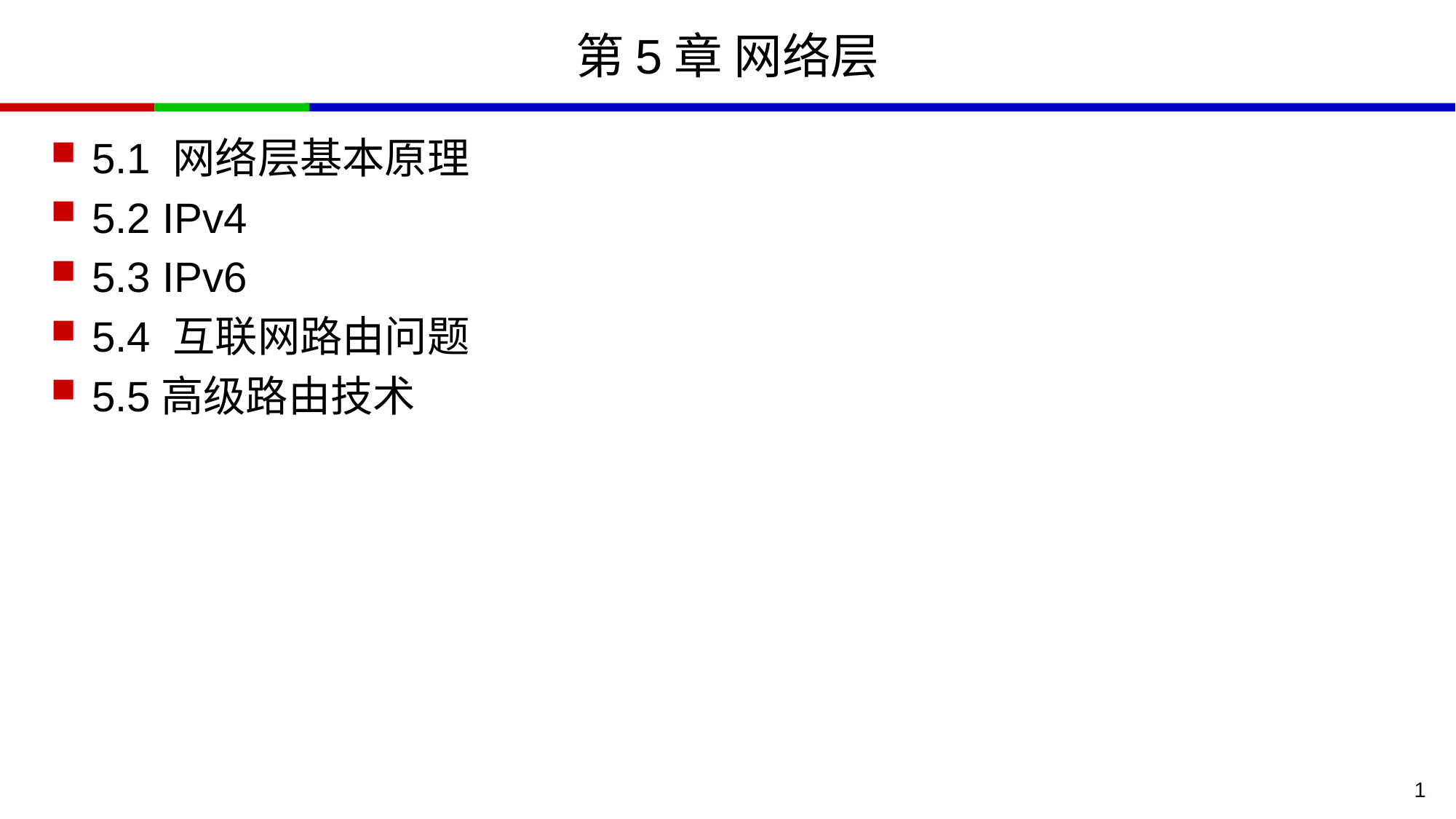

# 第5章 网络层
5.1 网络层基本原理
5.2 IPv4
5.3 IPv6
5.4 互联网路由问题
5.5高级路由技术

1